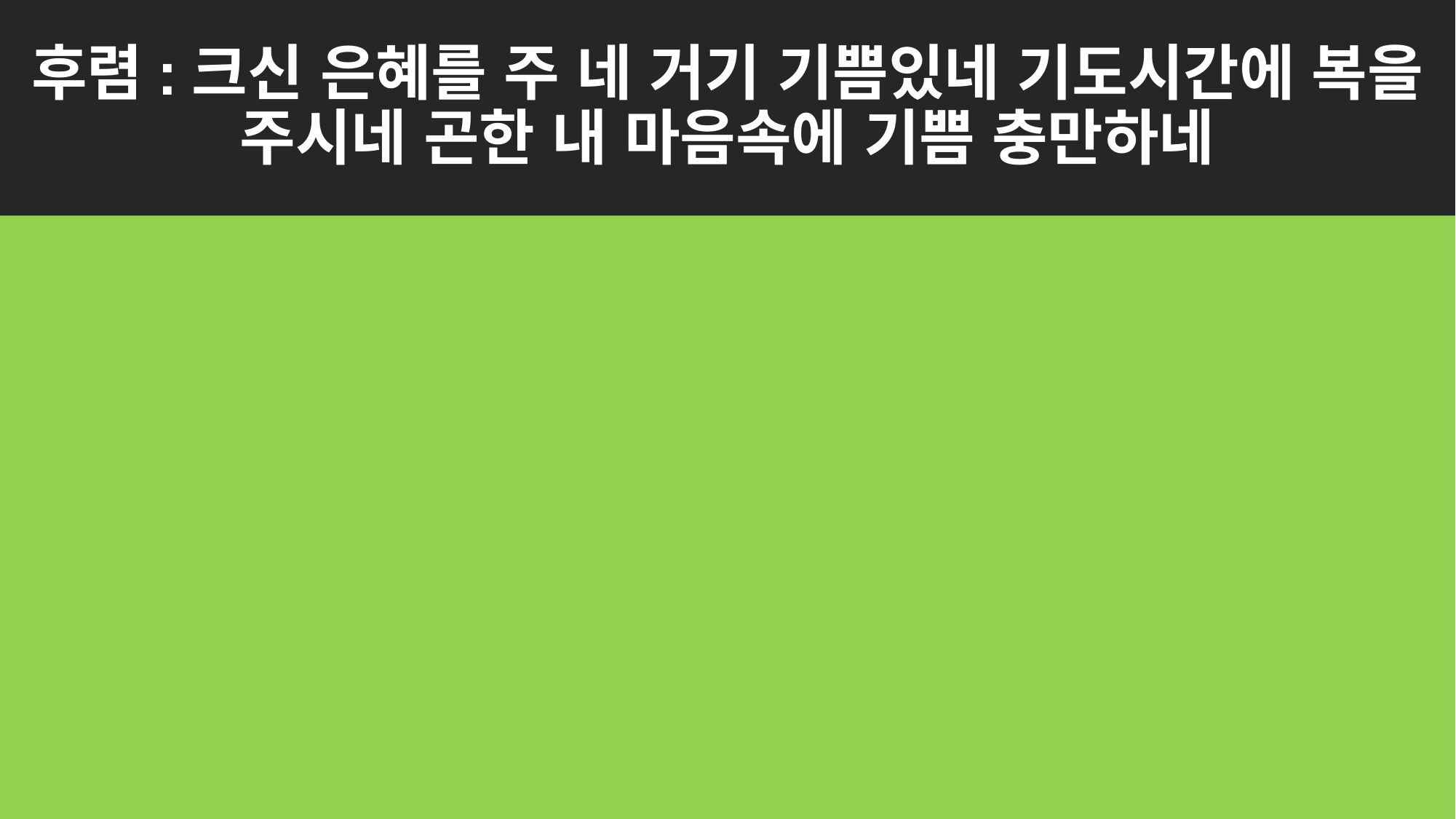

# 후렴:크신 은혜를 주 네 거기 기쁨있네 기도시간에 복을 주시네 곤한 내 마음속에 기쁨 충만하네